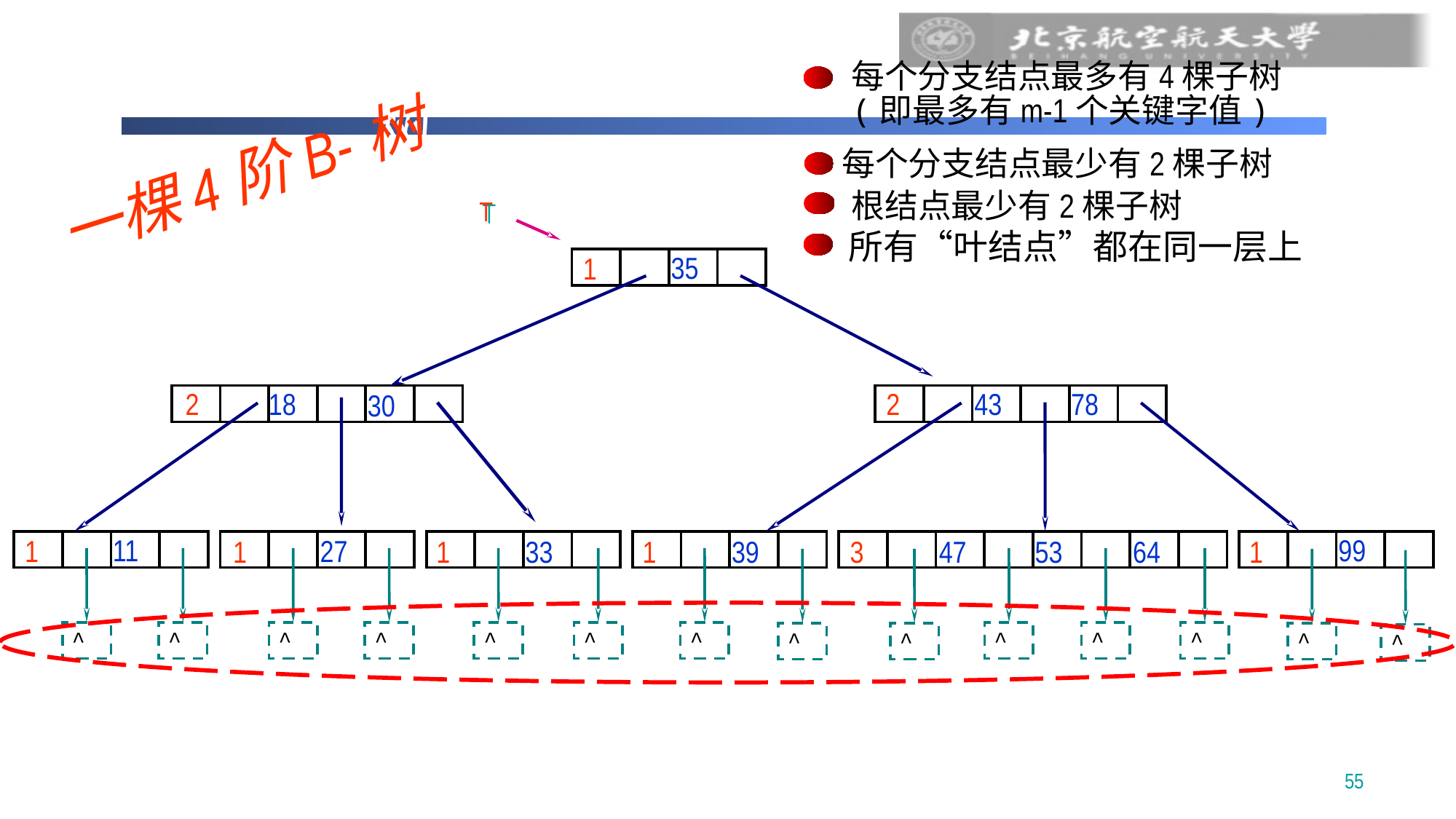

每个分支结点最多有4棵子树
(即最多有m-1个关键字值)

一棵4阶B-树
T

35
1

18
2
43
78
2
30

11
99
1
27
1
1
33
1
39
47
53
64
1
3

^

^

^

^

^

^

^

^

^

^

^

^

^

^

每个分支结点最少有2棵子树

根结点最少有2棵子树

所有“叶结点”都在同一层上

55